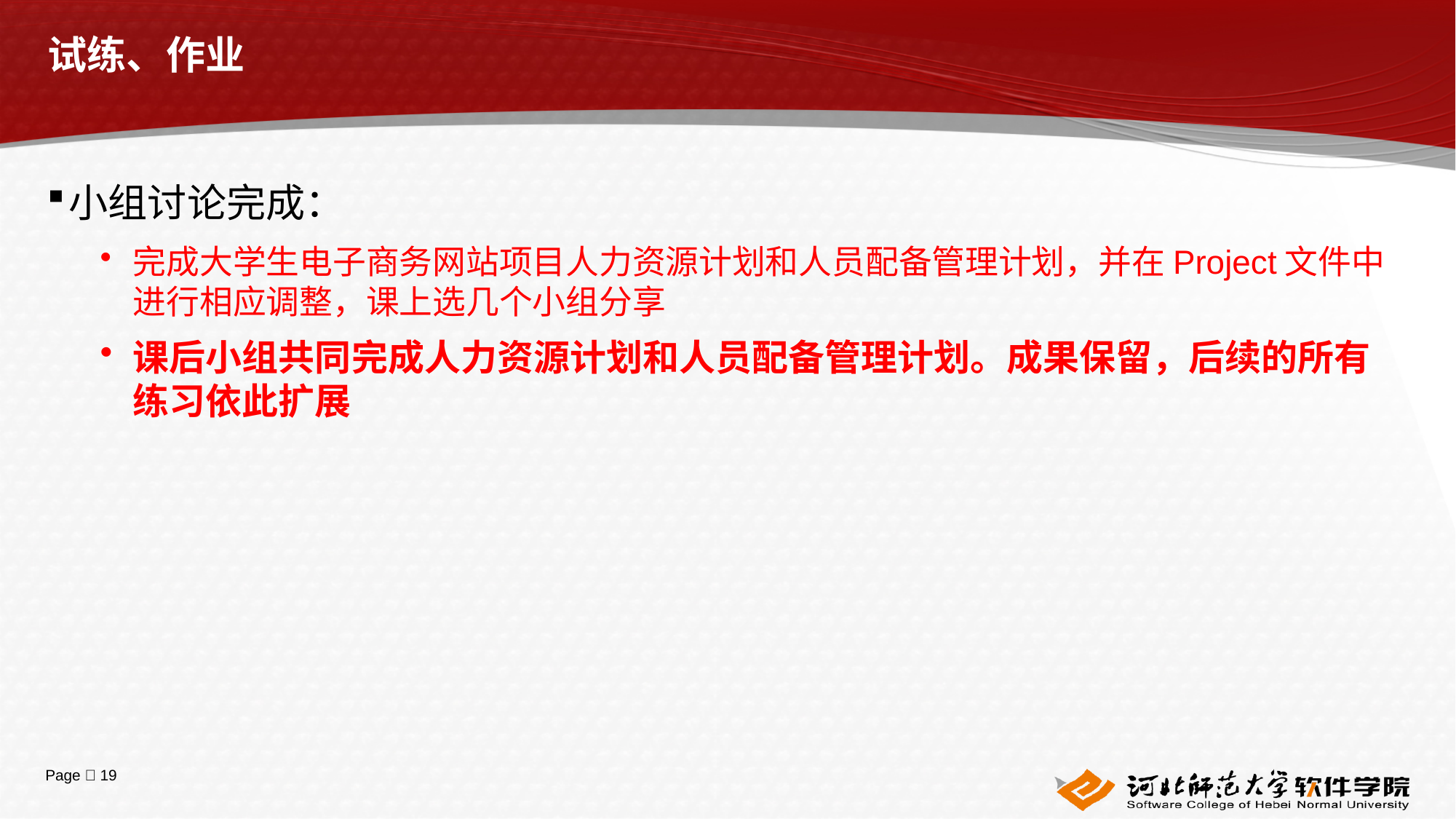

# 试练、作业
小组讨论完成：
完成大学生电子商务网站项目人力资源计划和人员配备管理计划，并在Project文件中进行相应调整，课上选几个小组分享
课后小组共同完成人力资源计划和人员配备管理计划。成果保留，后续的所有练习依此扩展